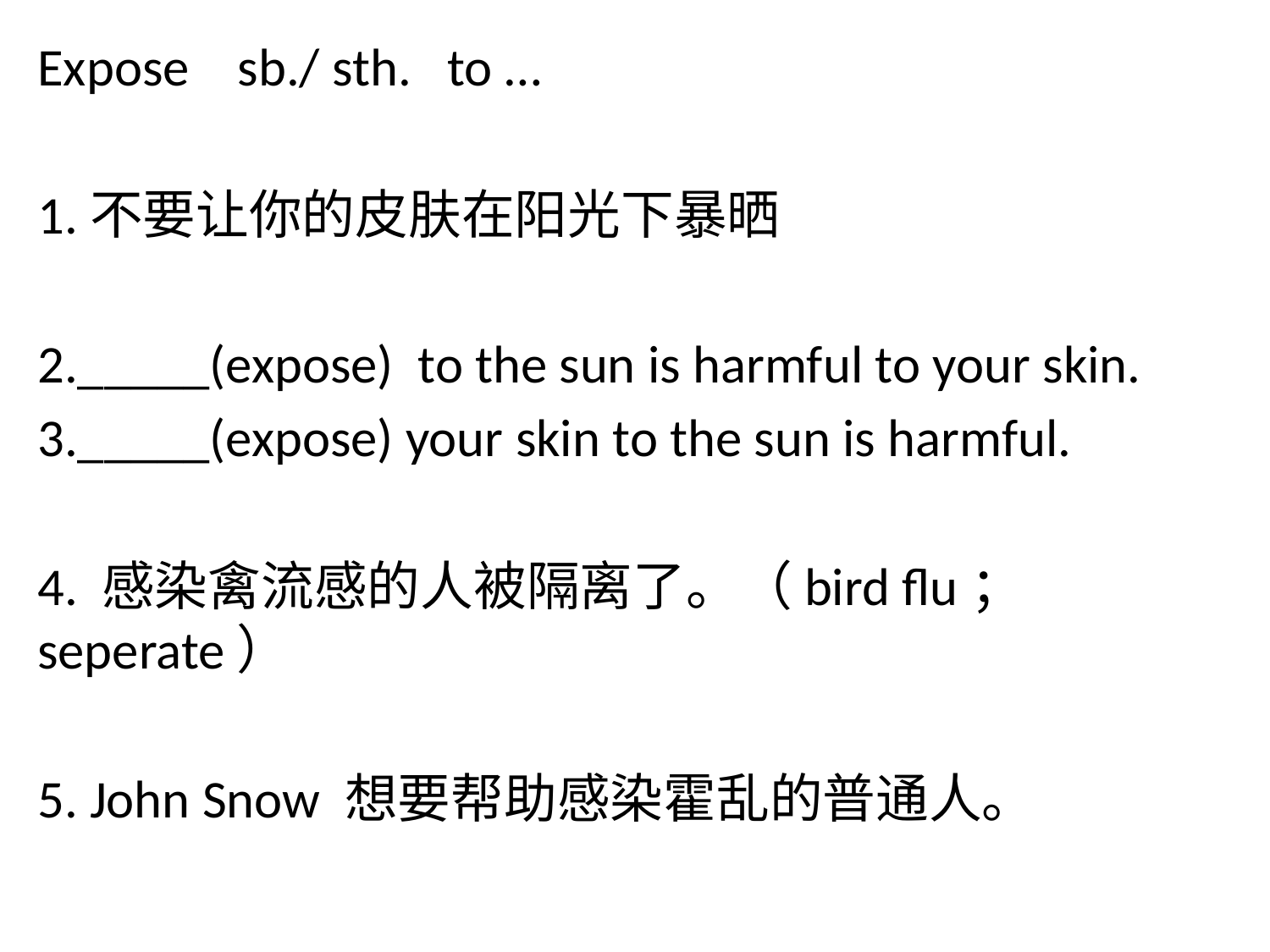

Expose    sb./ sth.   to …

1.不要让你的皮肤在阳光下暴晒

2._____(expose)  to the sun is harmful to your skin.
3._____(expose) your skin to the sun is harmful.

4. 感染禽流感的人被隔离了。（bird flu；seperate）

5. John Snow 想要帮助感染霍乱的普通人。